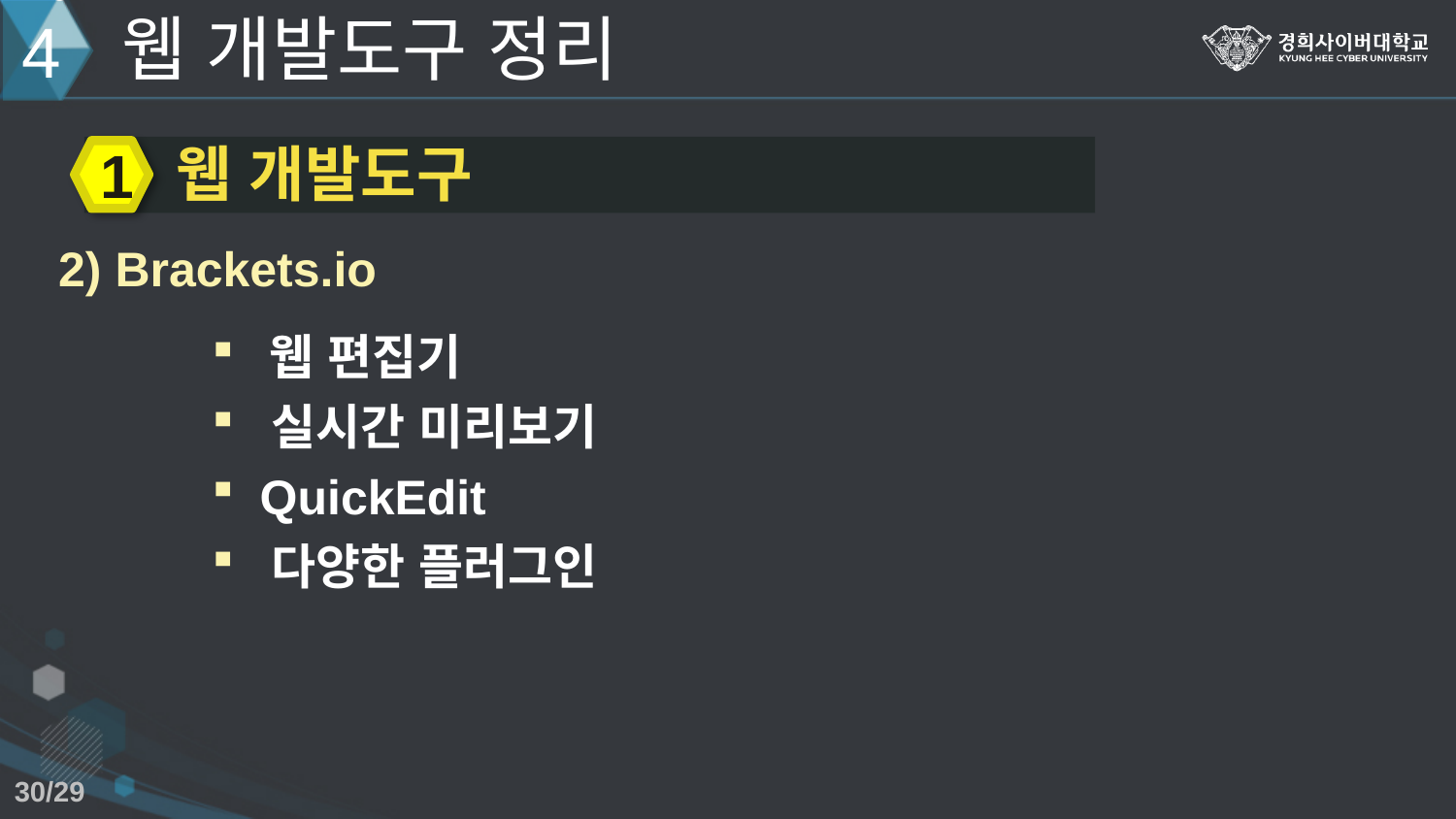

웹 개발도구 정리
4
웹 개발도구

1
2) Brackets.io
 웹 편집기
 실시간 미리보기
 QuickEdit
 다양한 플러그인